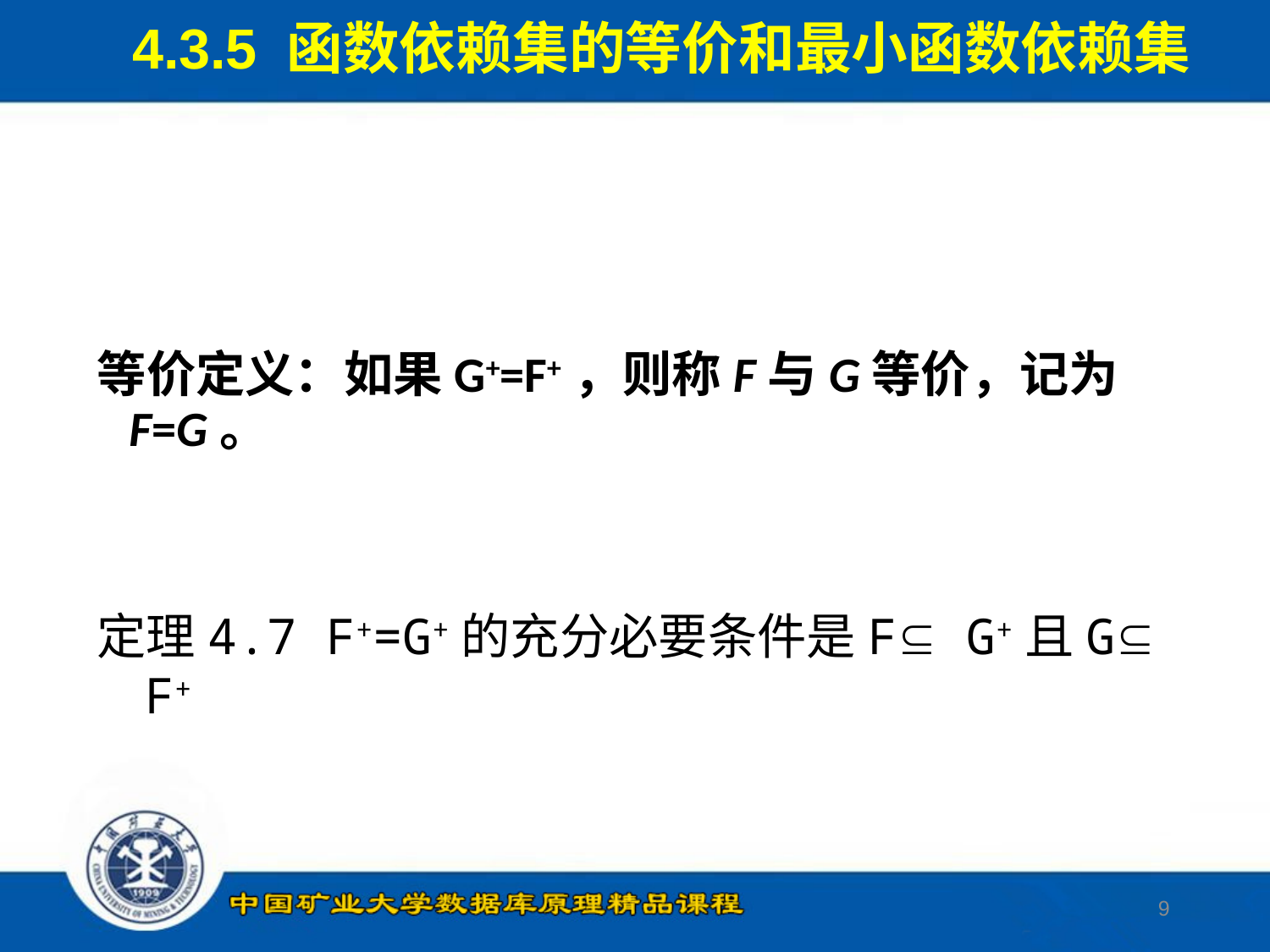

4.3.5 函数依赖集的等价和最小函数依赖集
等价定义：如果G+=F+，则称F与G等价，记为F=G。
定理4.7 F+=G+的充分必要条件是F⊆ G+且G⊆ F+
9